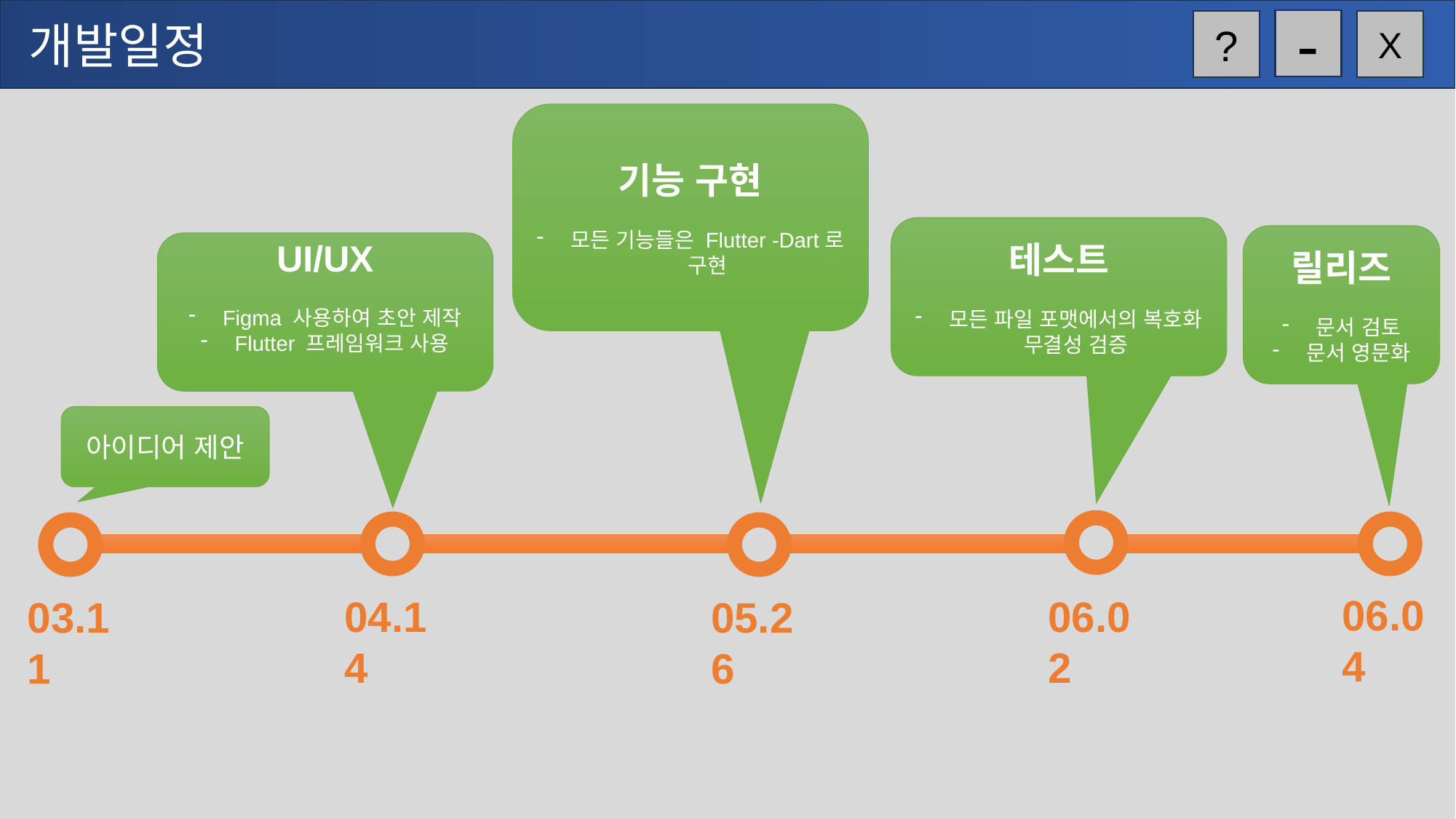

개발일정
-
?
X
기능 구현

모든 기능들은 Flutter -Dart로 구현
테스트

모든 파일 포맷에서의 복호화 무결성 검증
릴리즈

문서 검토
문서 영문화
UI/UX

Figma 사용하여 초안 제작
Flutter 프레임워크 사용

아이디어 제안

06.04
04.14
06.02
03.11
05.26